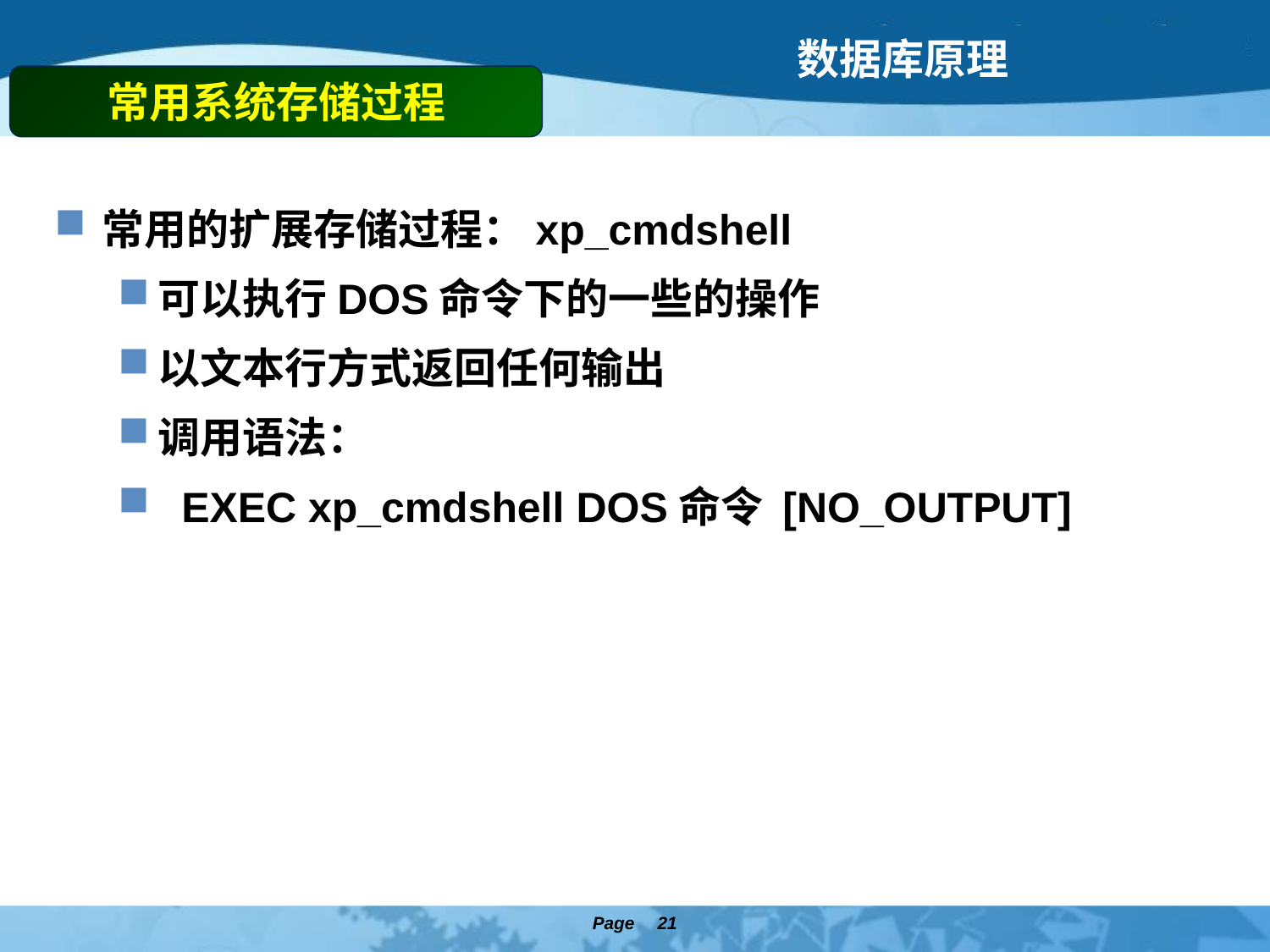

常用系统存储过程

常用的扩展存储过程：xp_cmdshell
可以执行DOS命令下的一些的操作
以文本行方式返回任何输出
调用语法：
  EXEC xp_cmdshell DOS命令 [NO_OUTPUT]